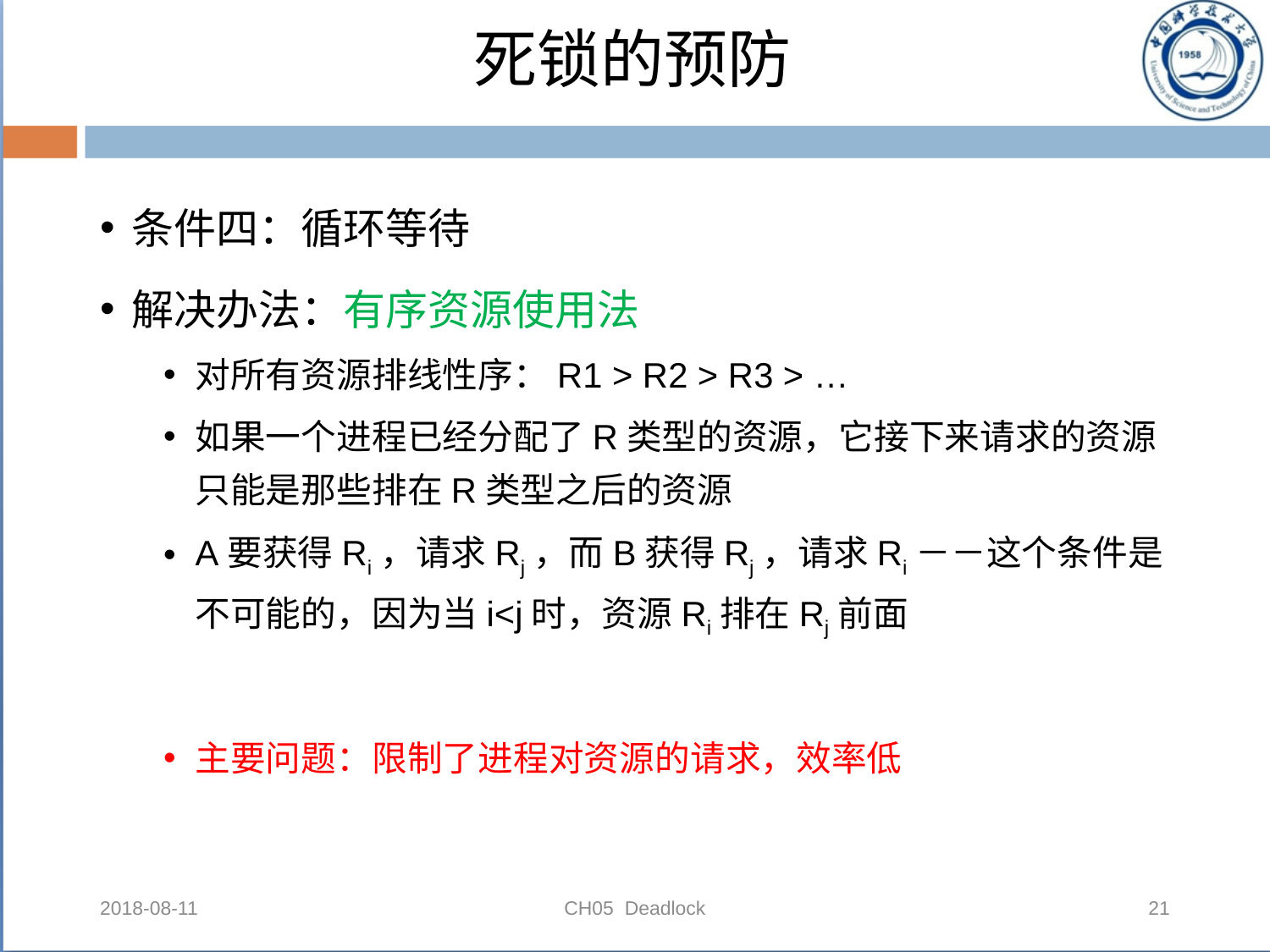

# 死锁的预防
条件四：循环等待
解决办法：有序资源使用法
对所有资源排线性序：R1 > R2 > R3 > …
如果一个进程已经分配了R类型的资源，它接下来请求的资源只能是那些排在R类型之后的资源
A要获得Ri，请求Rj，而B获得Rj，请求Ri－－这个条件是不可能的，因为当i<j时，资源Ri排在Rj前面

主要问题：限制了进程对资源的请求，效率低
2018-08-11
CH05  Deadlock
21